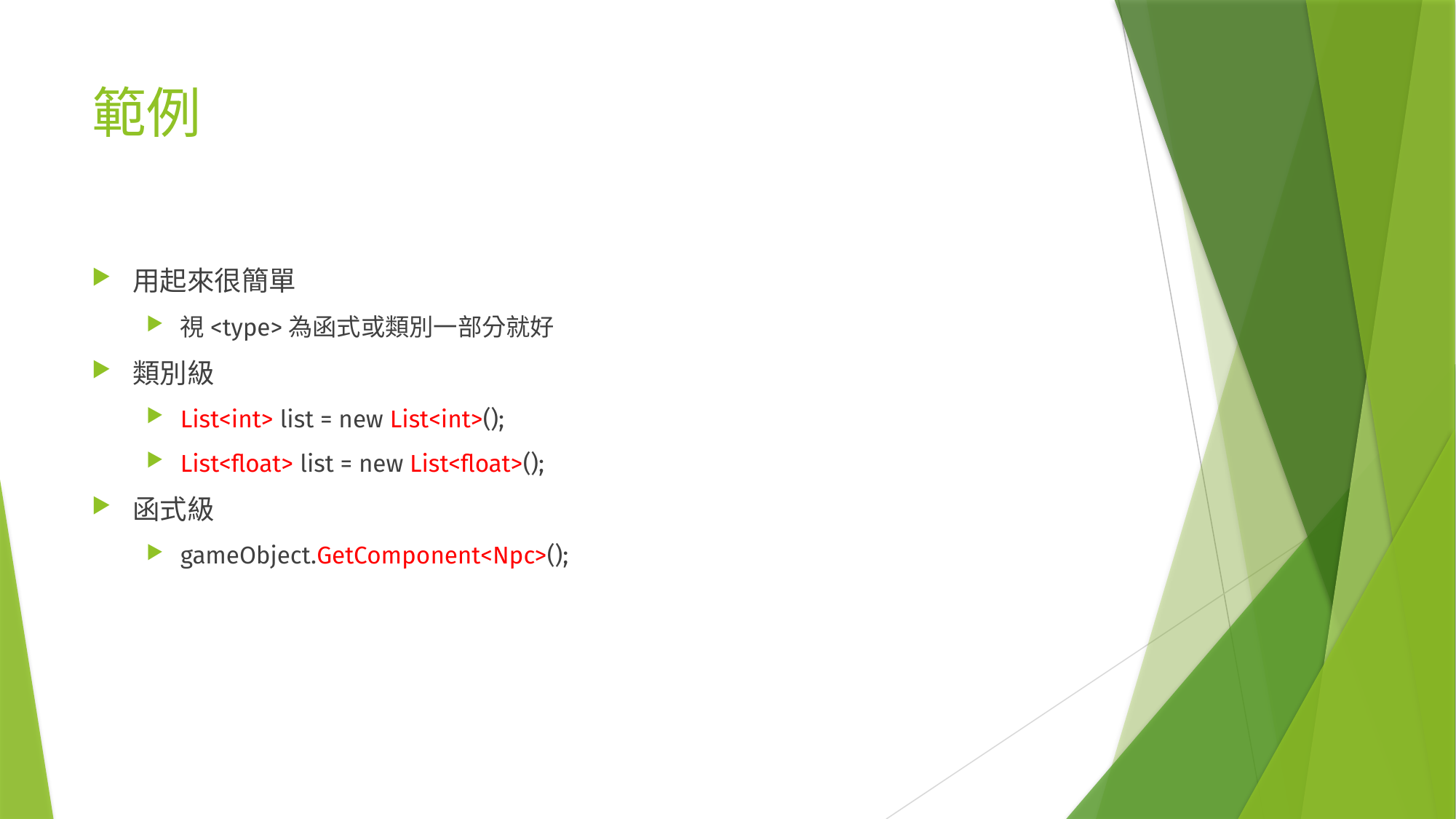

# 範例
用起來很簡單
視<type>為函式或類別一部分就好
類別級
List<int> list = new List<int>();
List<float> list = new List<float>();
函式級
gameObject.GetComponent<Npc>();